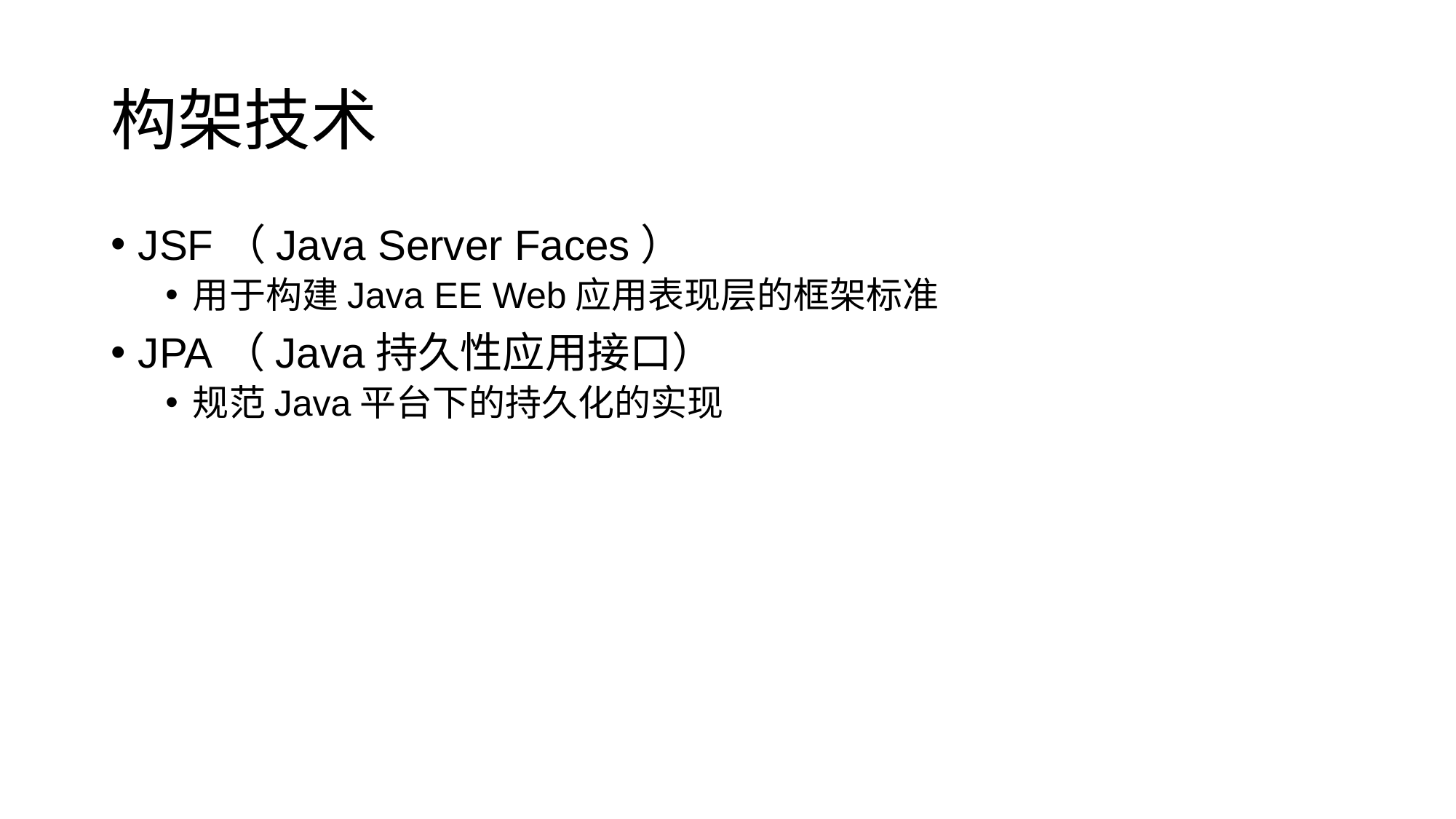

# 构架技术
JSF（Java Server Faces）
用于构建Java EE Web应用表现层的框架标准
JPA（Java持久性应用接口）
规范Java平台下的持久化的实现